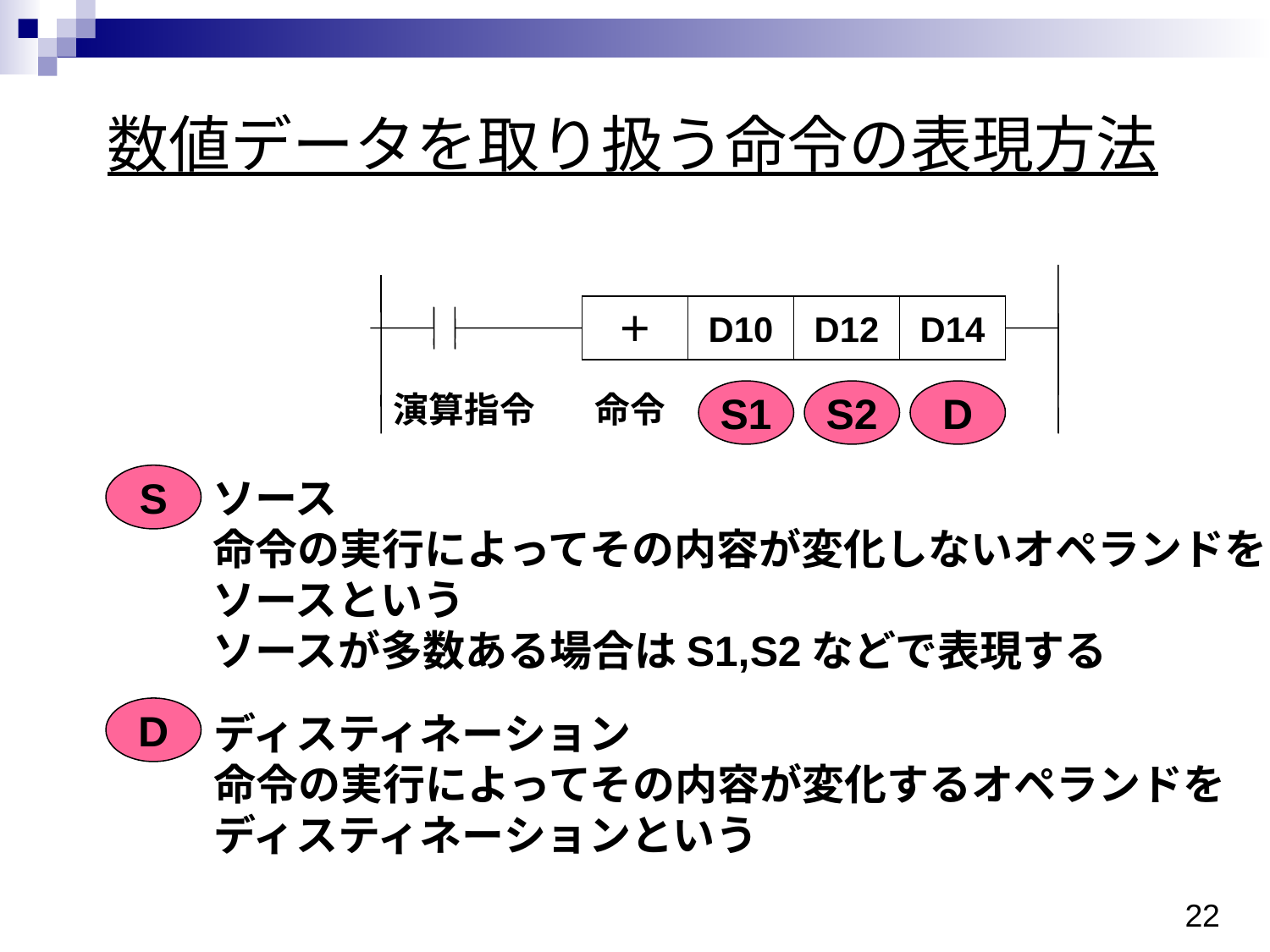

数値データを取り扱う命令の表現方法

＋
D10
D12
D14

演算指令
命令
S1
S2
D
S
ソース
命令の実行によってその内容が変化しないオペランドを
ソースという
ソースが多数ある場合はS1,S2などで表現する
D
ディスティネーション
命令の実行によってその内容が変化するオペランドを
ディスティネーションという
22